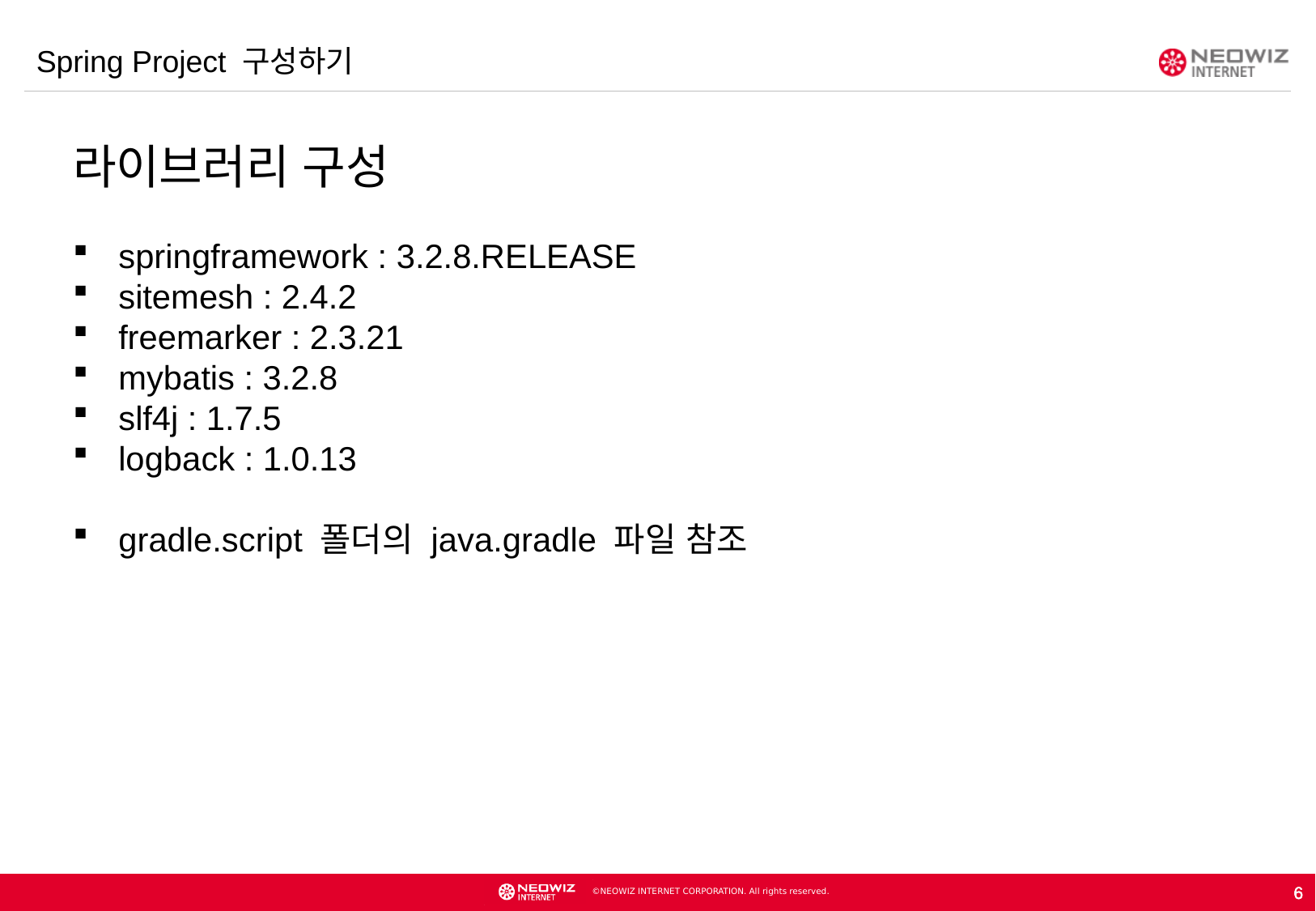

Spring Project 구성하기

라이브러리 구성

springframework : 3.2.8.RELEASE
sitemesh : 2.4.2
freemarker : 2.3.21
mybatis : 3.2.8
slf4j : 1.7.5
logback : 1.0.13

gradle.script 폴더의 java.gradle 파일 참조
6
6
6
6